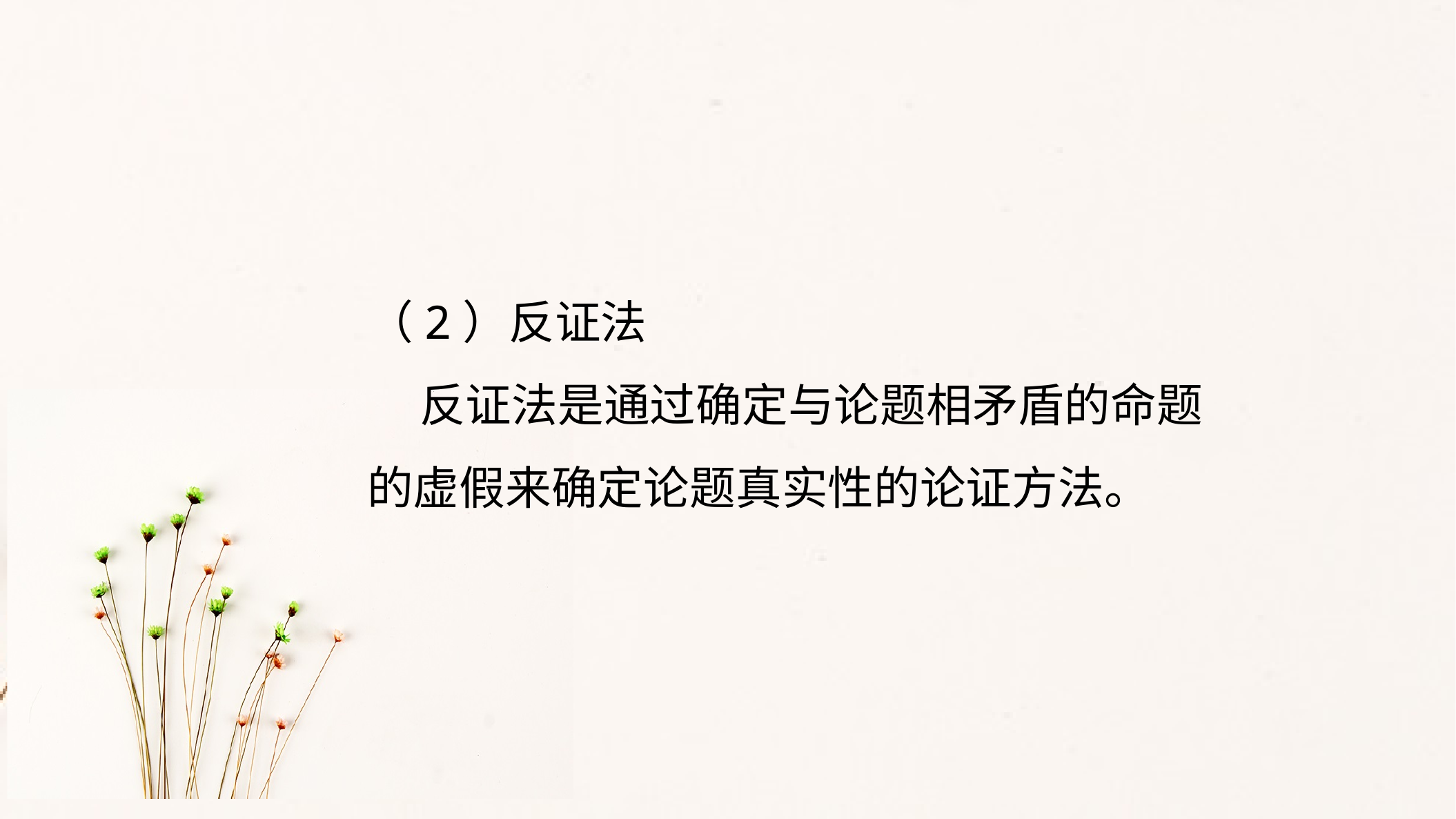

（2）反证法
    反证法是通过确定与论题相矛盾的命题的虚假来确定论题真实性的论证方法。